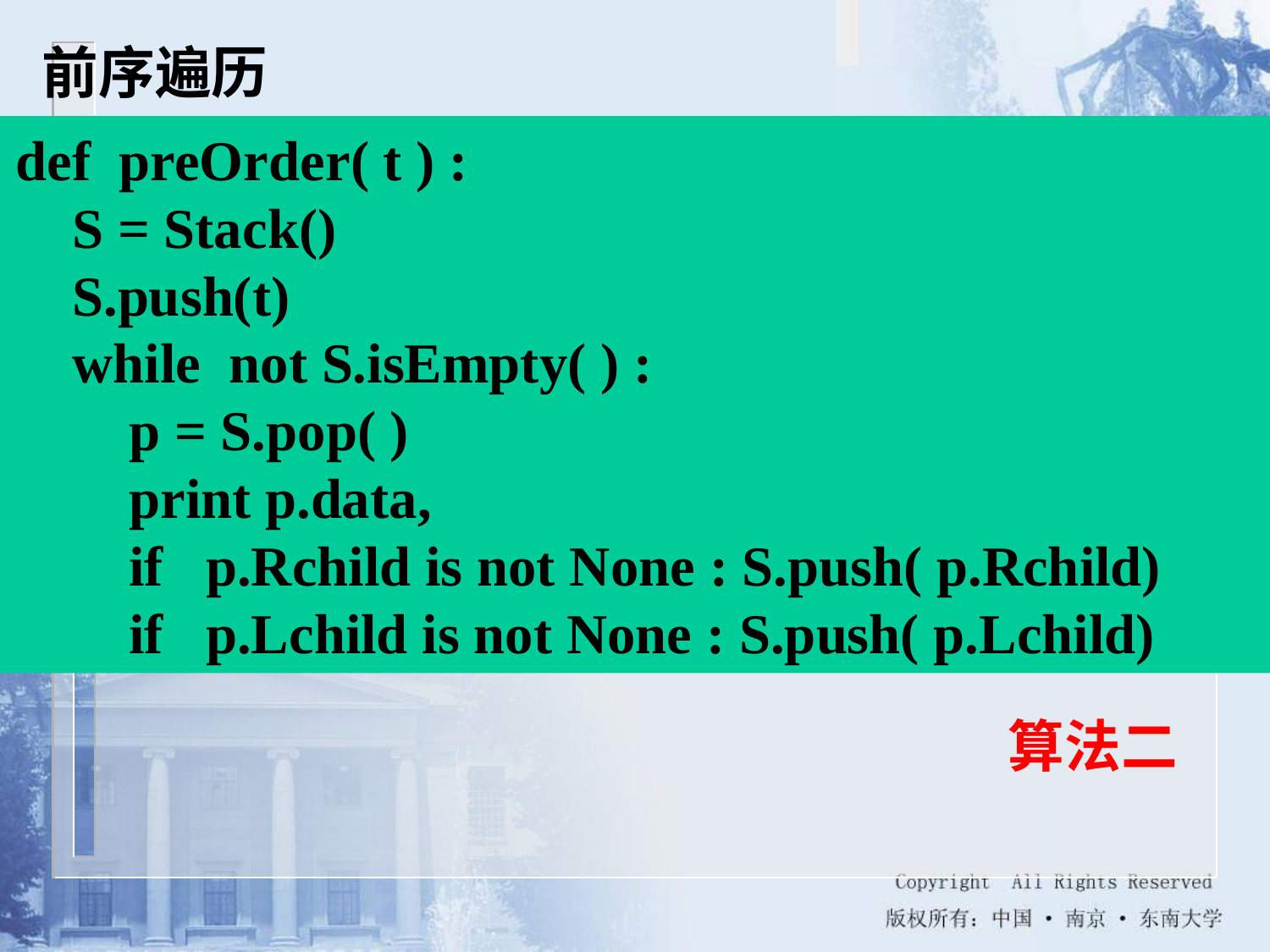

前序遍历
def  preOrder( t ) :
    S = Stack()
    S.push(t)
    while  not S.isEmpty( ) :
        p = S.pop( )
        print p.data,
        if   p.Rchild is not None : S.push( p.Rchild)
        if   p.Lchild is not None : S.push( p.Lchild)
算法二